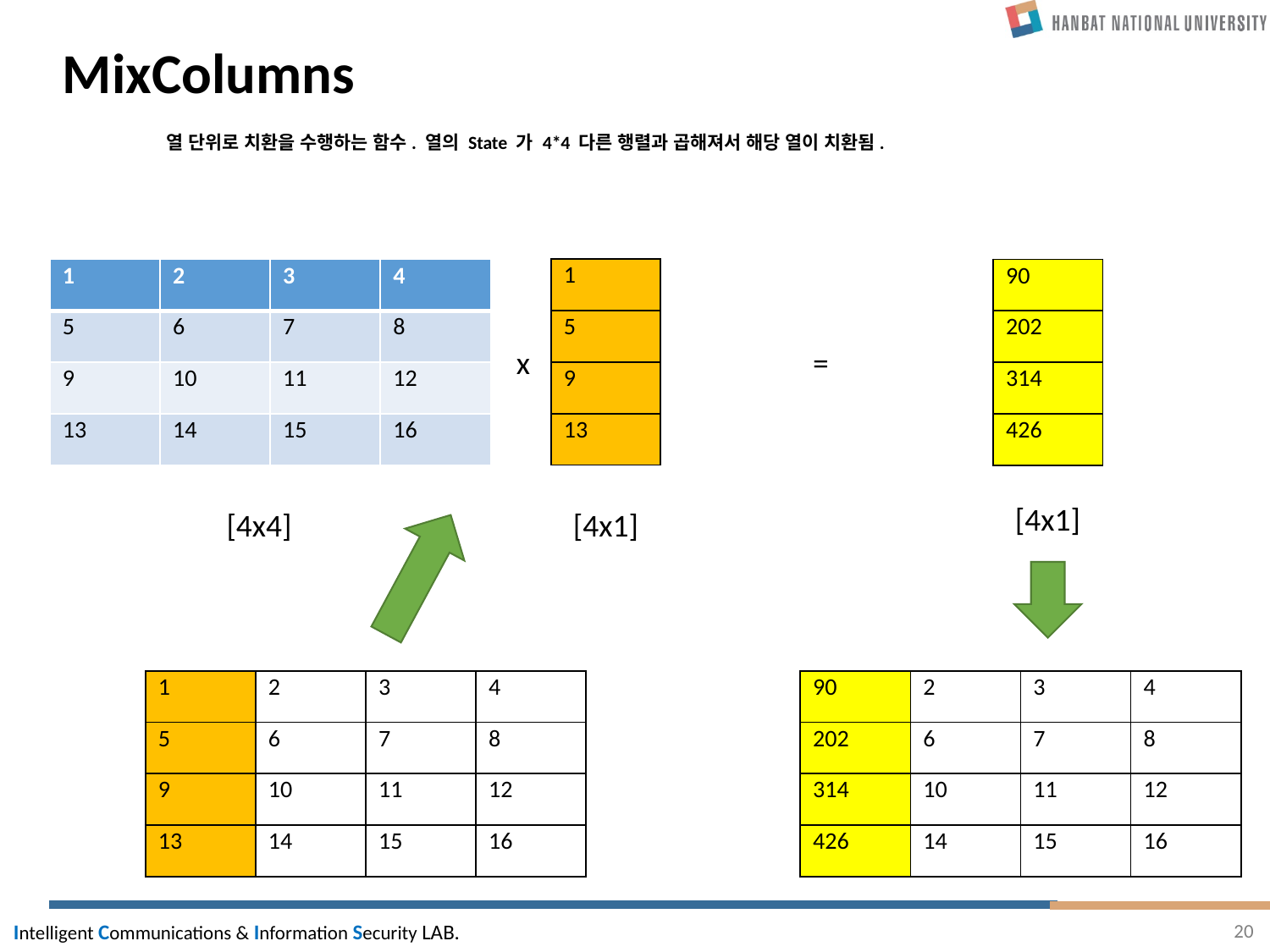

# MixColumns
열 단위로 치환을 수행하는 함수. 열의 State 가 4*4 다른 행렬과 곱해져서 해당 열이 치환됨.
| 1 |
| --- |
| 5 |
| 9 |
| 13 |
| 1 | 2 | 3 | 4 |
| --- | --- | --- | --- |
| 5 | 6 | 7 | 8 |
| 9 | 10 | 11 | 12 |
| 13 | 14 | 15 | 16 |
| 90 |
| --- |
| 202 |
| 314 |
| 426 |
x
=
[4x1]
[4x4]
[4x1]

| 1 | 2 | 3 | 4 |
| --- | --- | --- | --- |
| 5 | 6 | 7 | 8 |
| 9 | 10 | 11 | 12 |
| 13 | 14 | 15 | 16 |
| 90 | 2 | 3 | 4 |
| --- | --- | --- | --- |
| 202 | 6 | 7 | 8 |
| 314 | 10 | 11 | 12 |
| 426 | 14 | 15 | 16 |
20